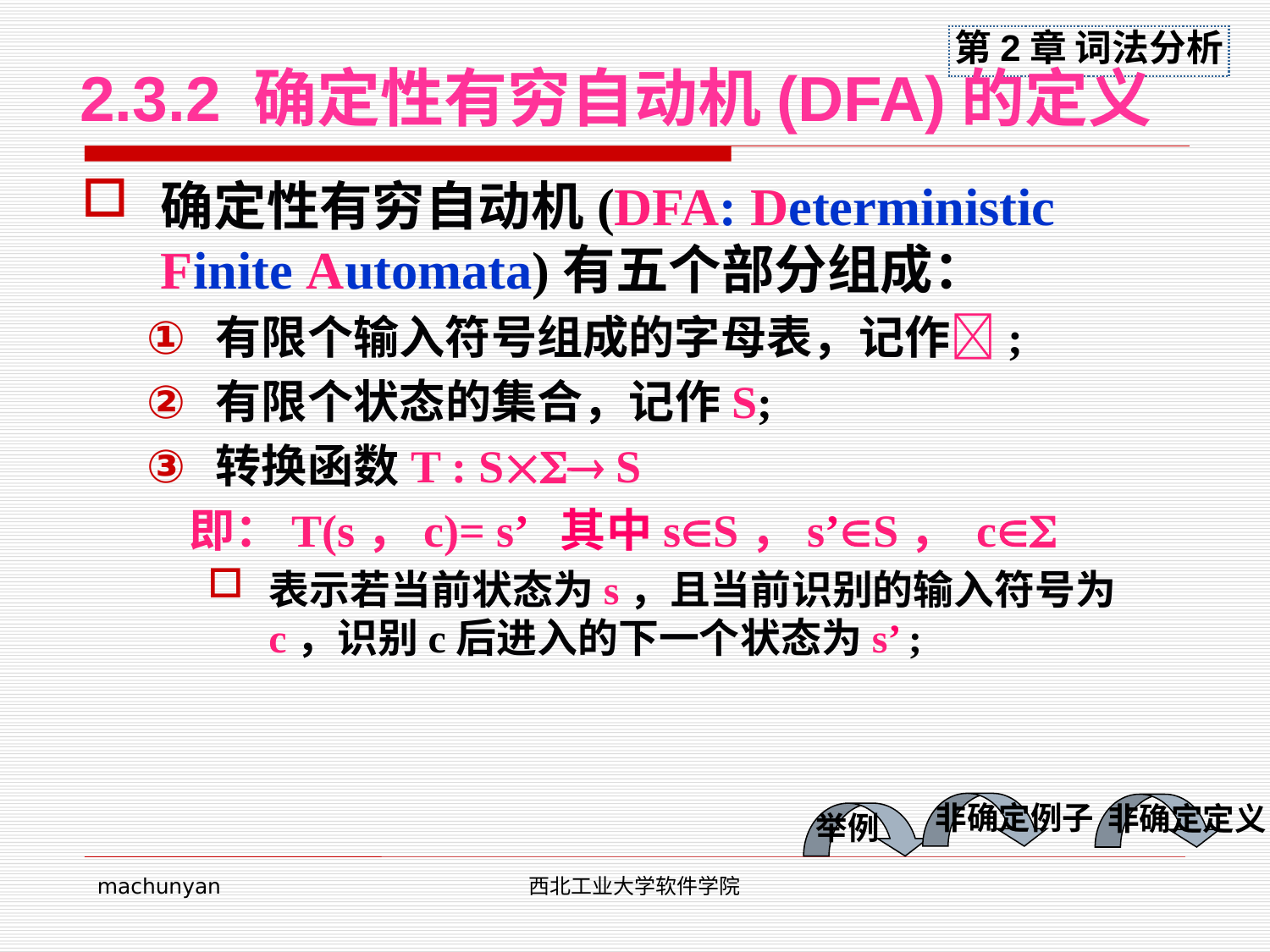

# 2.3.2 确定性有穷自动机(DFA)的定义
确定性有穷自动机(DFA: Deterministic Finite Automata)有五个部分组成：
有限个输入符号组成的字母表，记作Σ;
有限个状态的集合，记作S;
转换函数T : S×Σ→ S
   即：T(s，c)= s’  其中s∈S，s’∈S， c∈Σ
表示若当前状态为s，且当前识别的输入符号为c，识别c后进入的下一个状态为s’ ;
非确定例子
非确定定义
举例
machunyan

西北工业大学软件学院
50